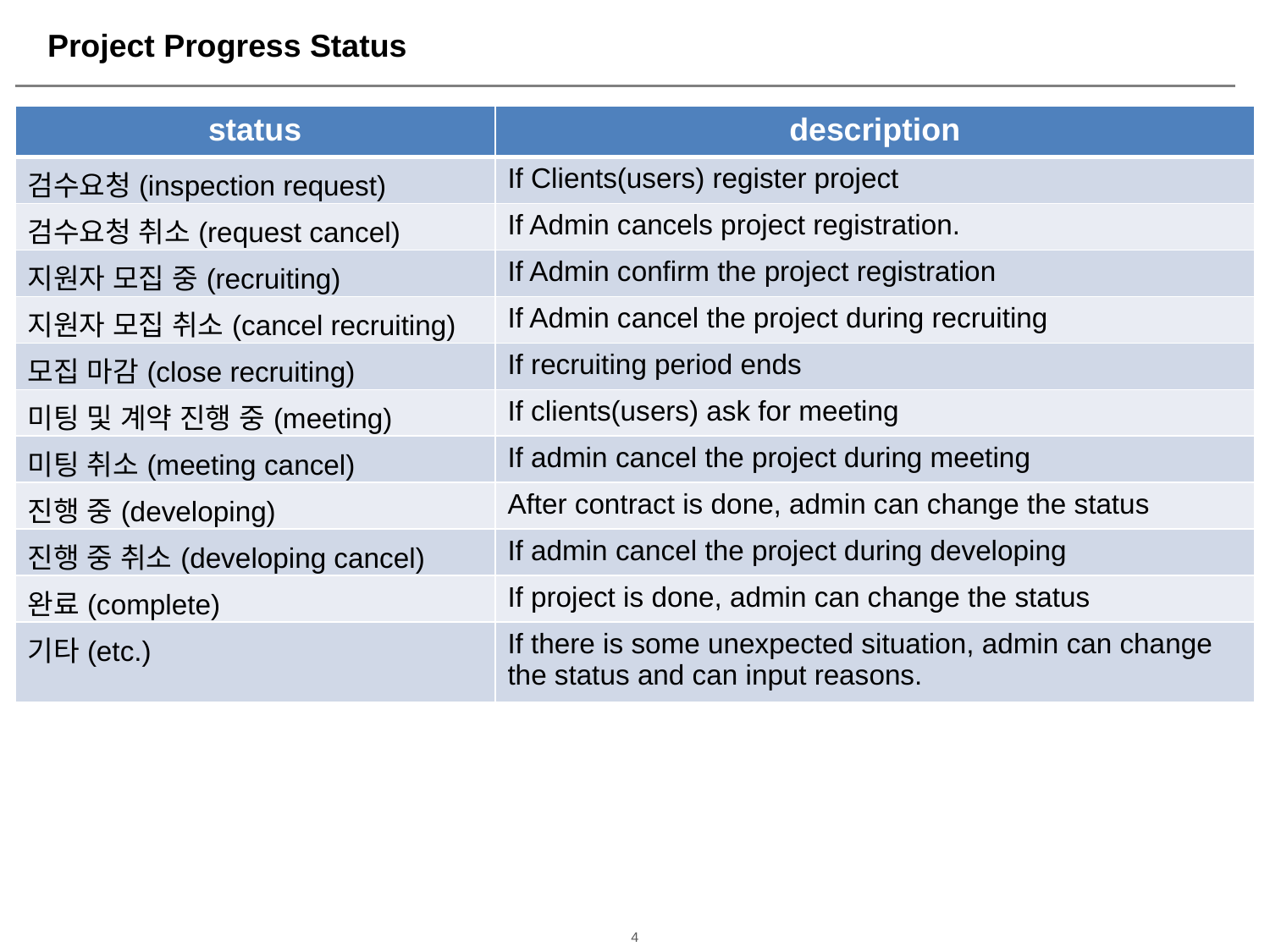

Project Progress Status
| status | description |
| --- | --- |
| 검수요청(inspection request) | If Clients(users) register project |
| 검수요청 취소(request cancel) | If Admin cancels project registration. |
| 지원자 모집 중(recruiting) | If Admin confirm the project registration |
| 지원자 모집 취소(cancel recruiting) | If Admin cancel the project during recruiting |
| 모집 마감(close recruiting) | If recruiting period ends |
| 미팅 및 계약 진행 중(meeting) | If clients(users) ask for meeting |
| 미팅 취소(meeting cancel) | If admin cancel the project during meeting |
| 진행 중(developing) | After contract is done, admin can change the status |
| 진행 중 취소(developing cancel) | If admin cancel the project during developing |
| 완료(complete) | If project is done, admin can change the status |
| 기타(etc.) | If there is some unexpected situation, admin can change the status and can input reasons. |